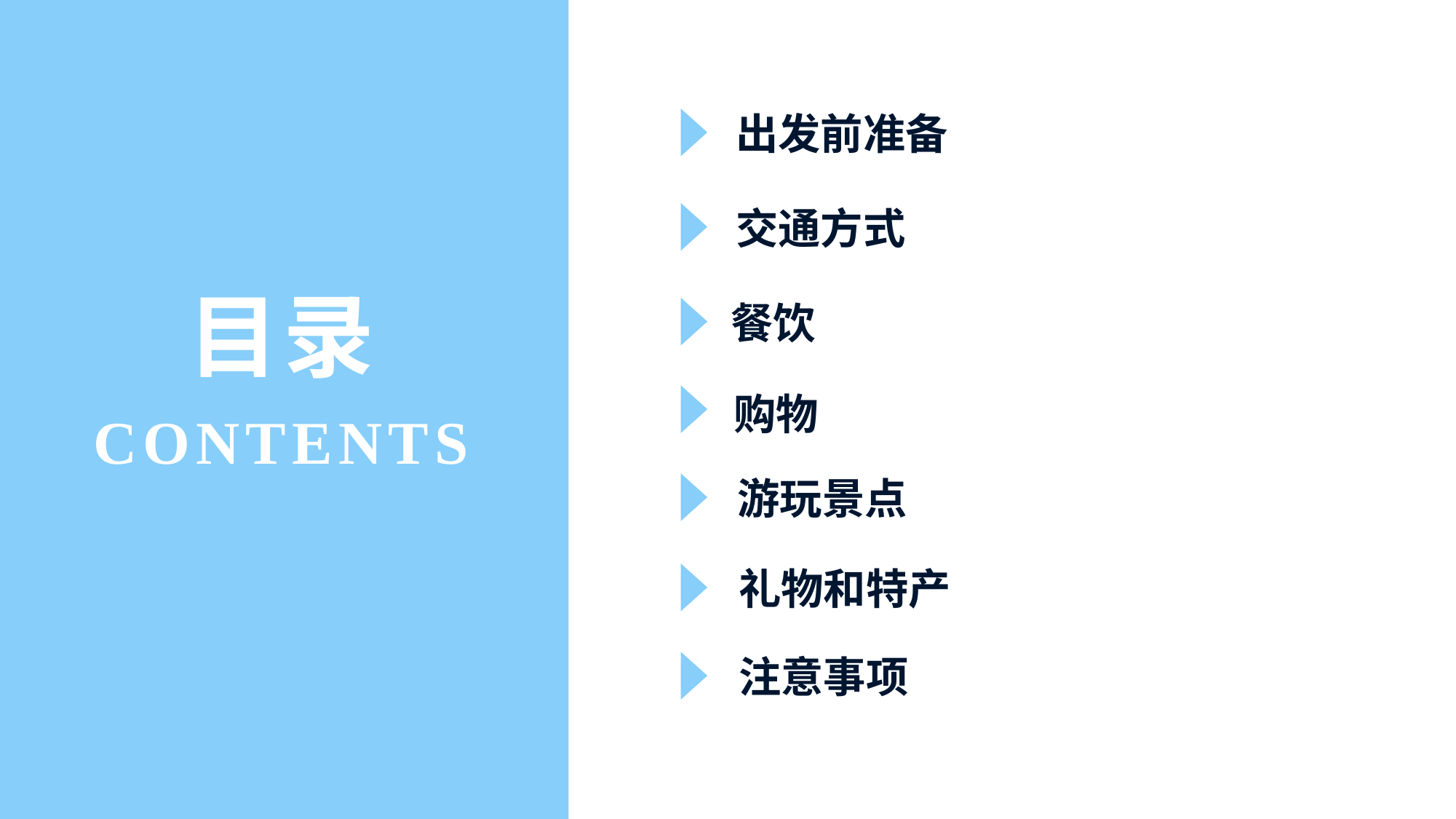

出发前准备

交通方式

目录
餐饮

购物

CONTENTS
游玩景点

礼物和特产

注意事项